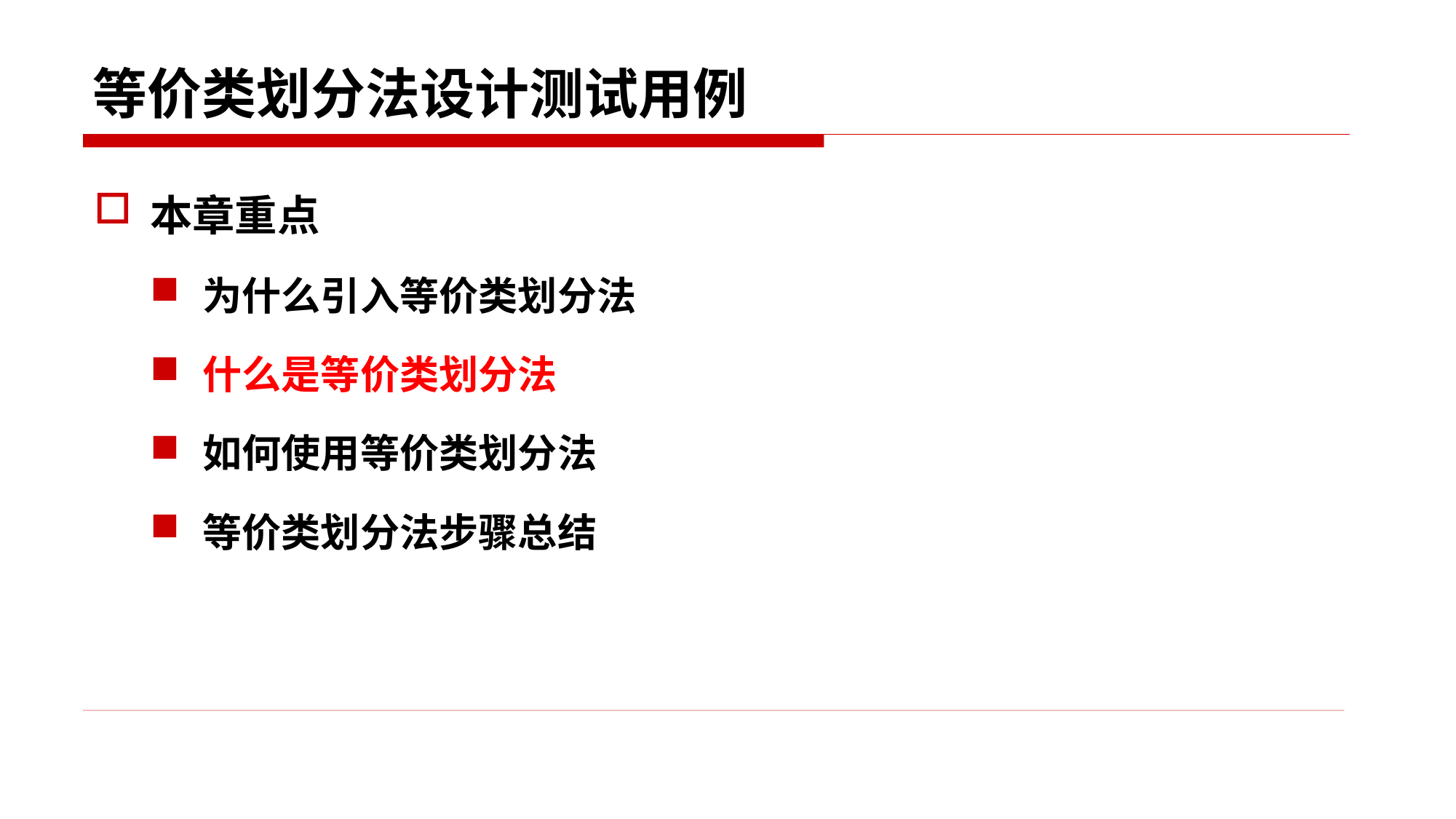

# 等价类划分法设计测试用例
本章重点
为什么引入等价类划分法
什么是等价类划分法
如何使用等价类划分法
等价类划分法步骤总结